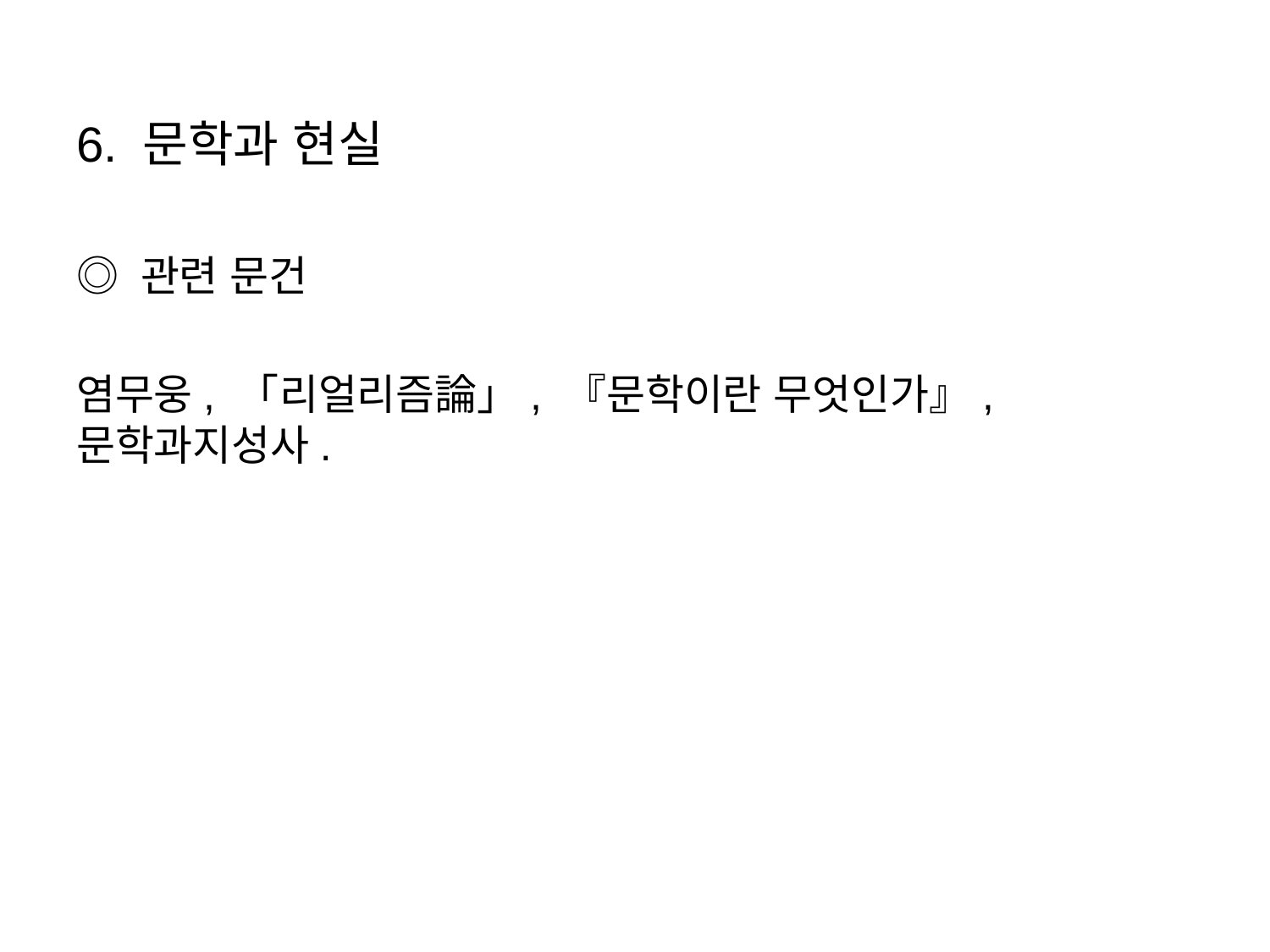

6. 문학과 현실

◎ 관련 문건

염무웅, 「리얼리즘論」, 『문학이란 무엇인가』, 문학과지성사.